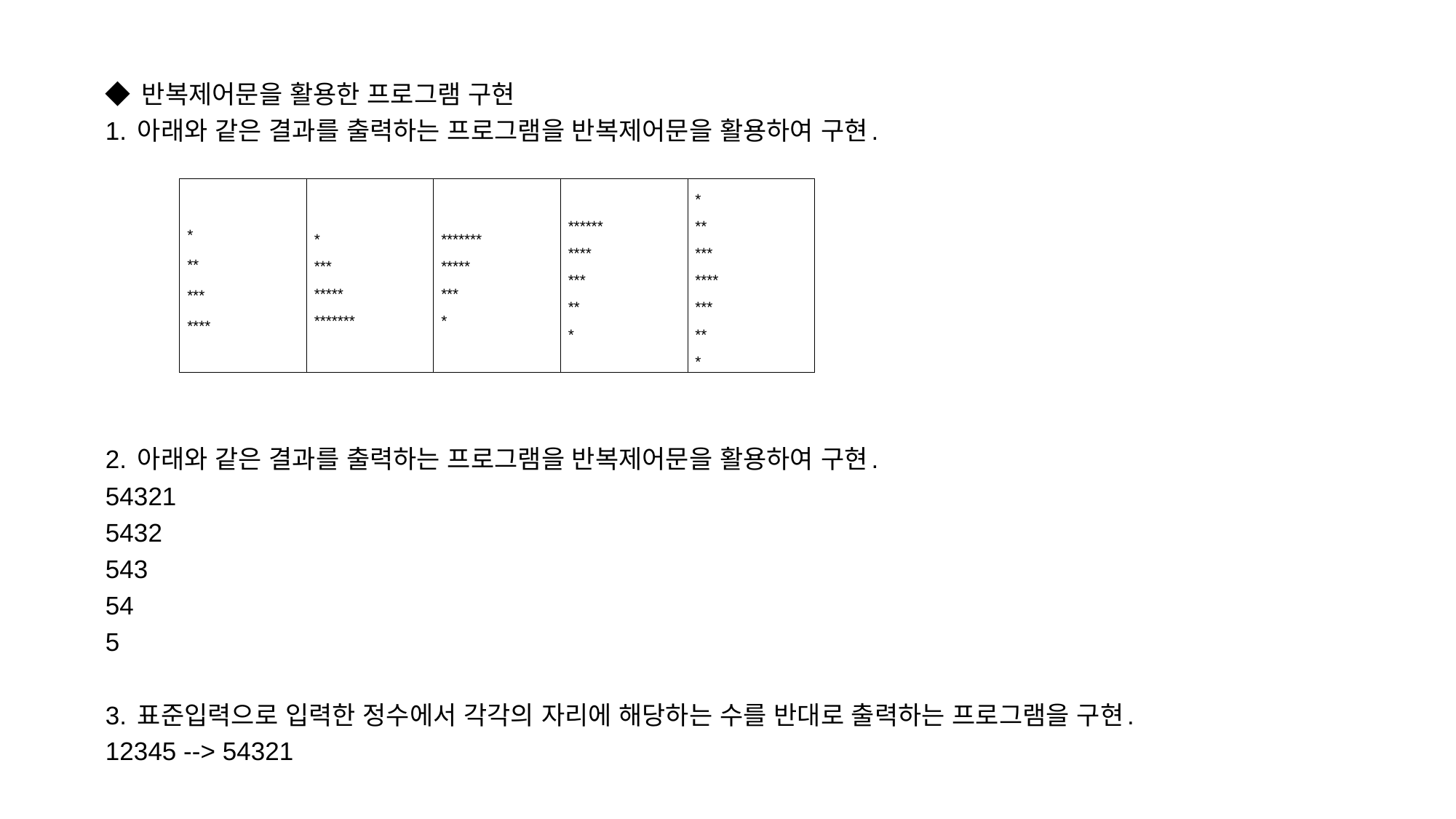

◆ 반복제어문을 활용한 프로그램 구현
1. 아래와 같은 결과를 출력하는 프로그램을 반복제어문을 활용하여 구현.

2. 아래와 같은 결과를 출력하는 프로그램을 반복제어문을 활용하여 구현.
54321
5432
543
54
5

3. 표준입력으로 입력한 정수에서 각각의 자리에 해당하는 수를 반대로 출력하는 프로그램을 구현.
12345 --> 54321

| \* \*\* \*\*\* \*\*\*\* | \* \*\*\* \*\*\*\*\* \*\*\*\*\*\*\* | \*\*\*\*\*\*\* \*\*\*\*\* \*\*\* \* | \*\*\*\*\*\* \*\*\*\* \*\*\* \*\* \* | \* \*\* \*\*\* \*\*\*\* \*\*\* \*\* \* |
| --- | --- | --- | --- | --- |